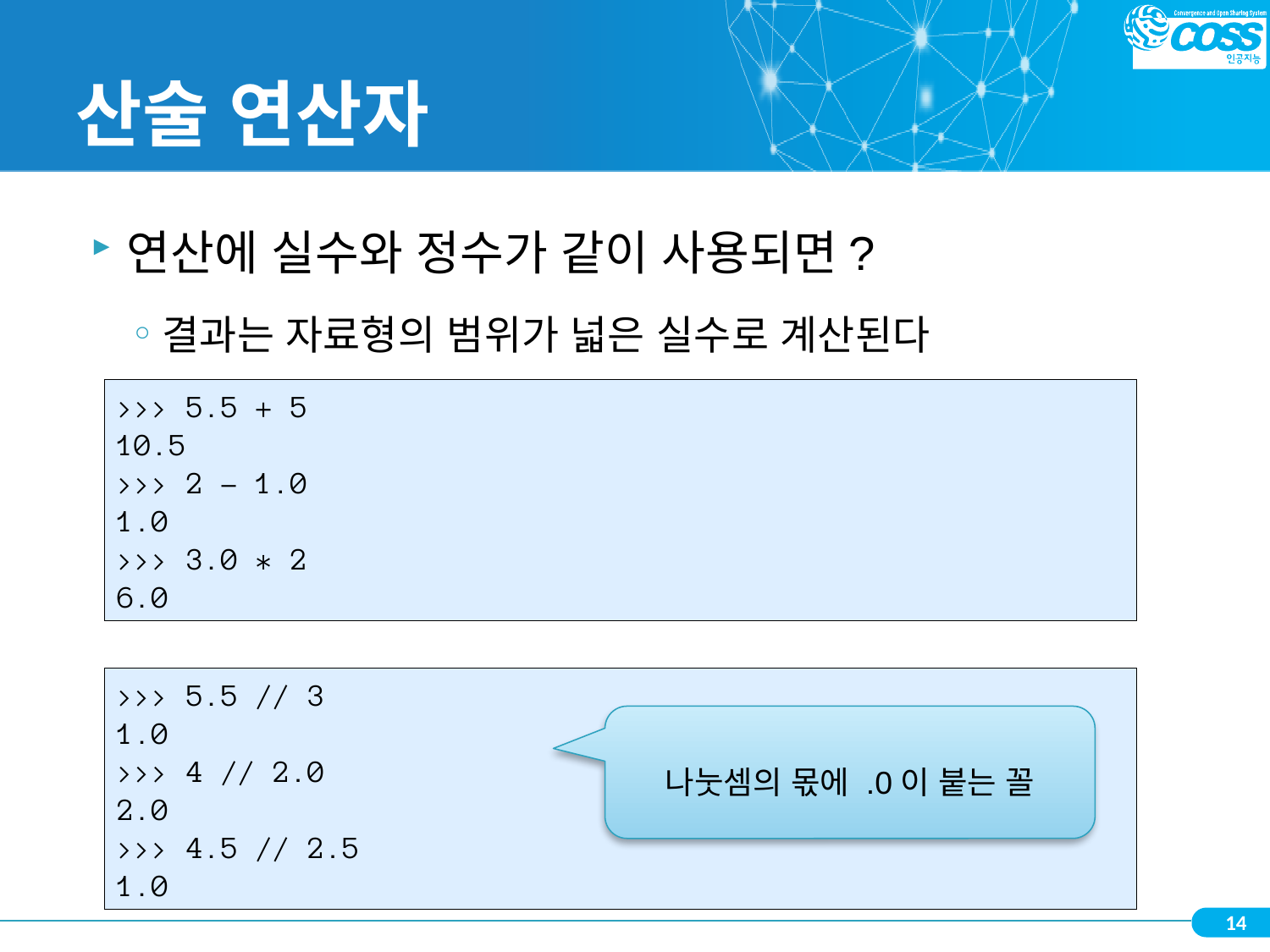

# 산술 연산자
연산에 실수와 정수가 같이 사용되면?
결과는 자료형의 범위가 넓은 실수로 계산된다
>>> 5.5 + 5
10.5
>>> 2 - 1.0
1.0
>>> 3.0 * 2
6.0
>>> 5.5 // 3
1.0
>>> 4 // 2.0
2.0
>>> 4.5 // 2.5
1.0
나눗셈의 몫에 .0이 붙는 꼴